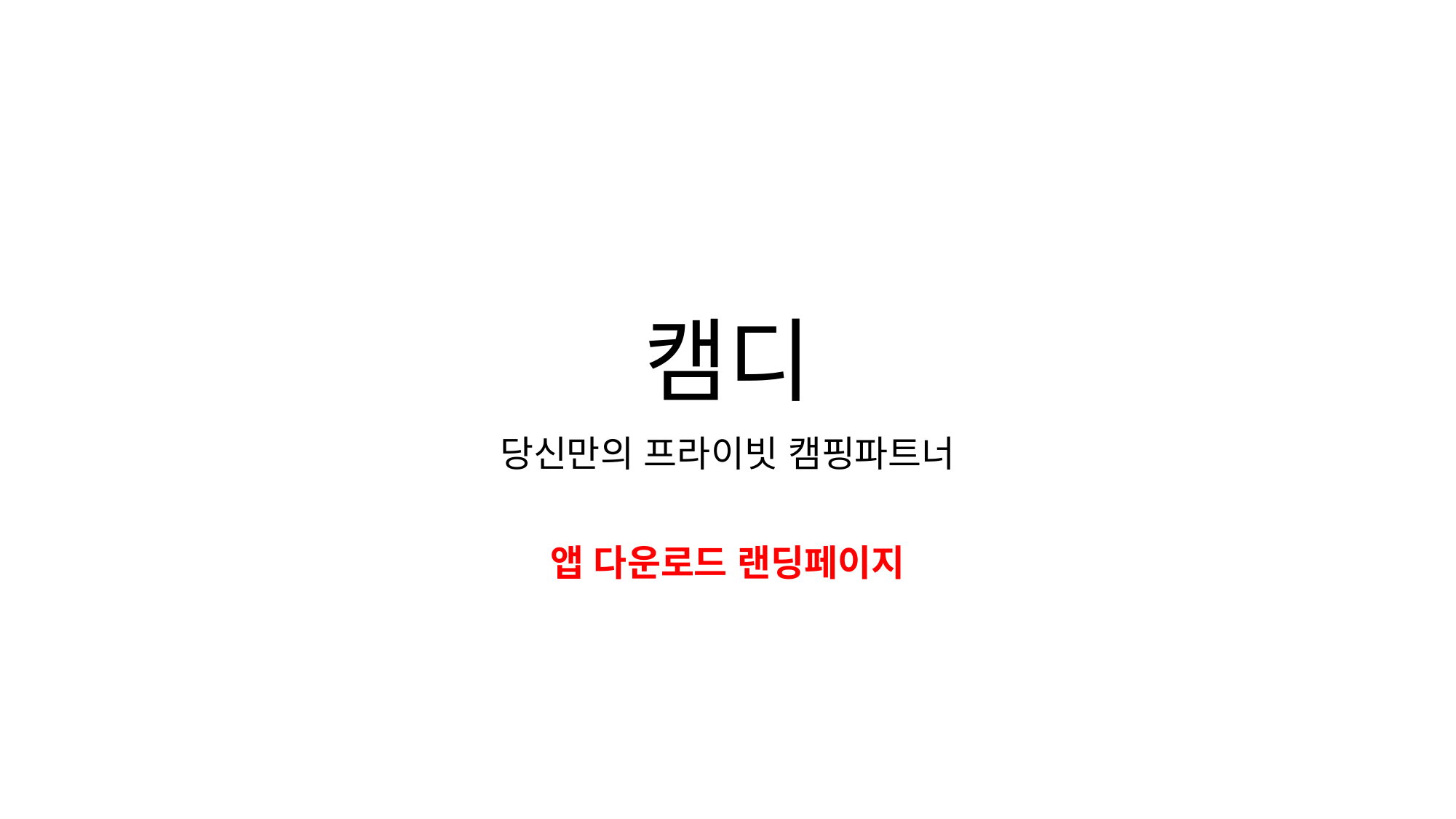

# 캠디
당신만의 프라이빗 캠핑파트너

앱 다운로드 랜딩페이지